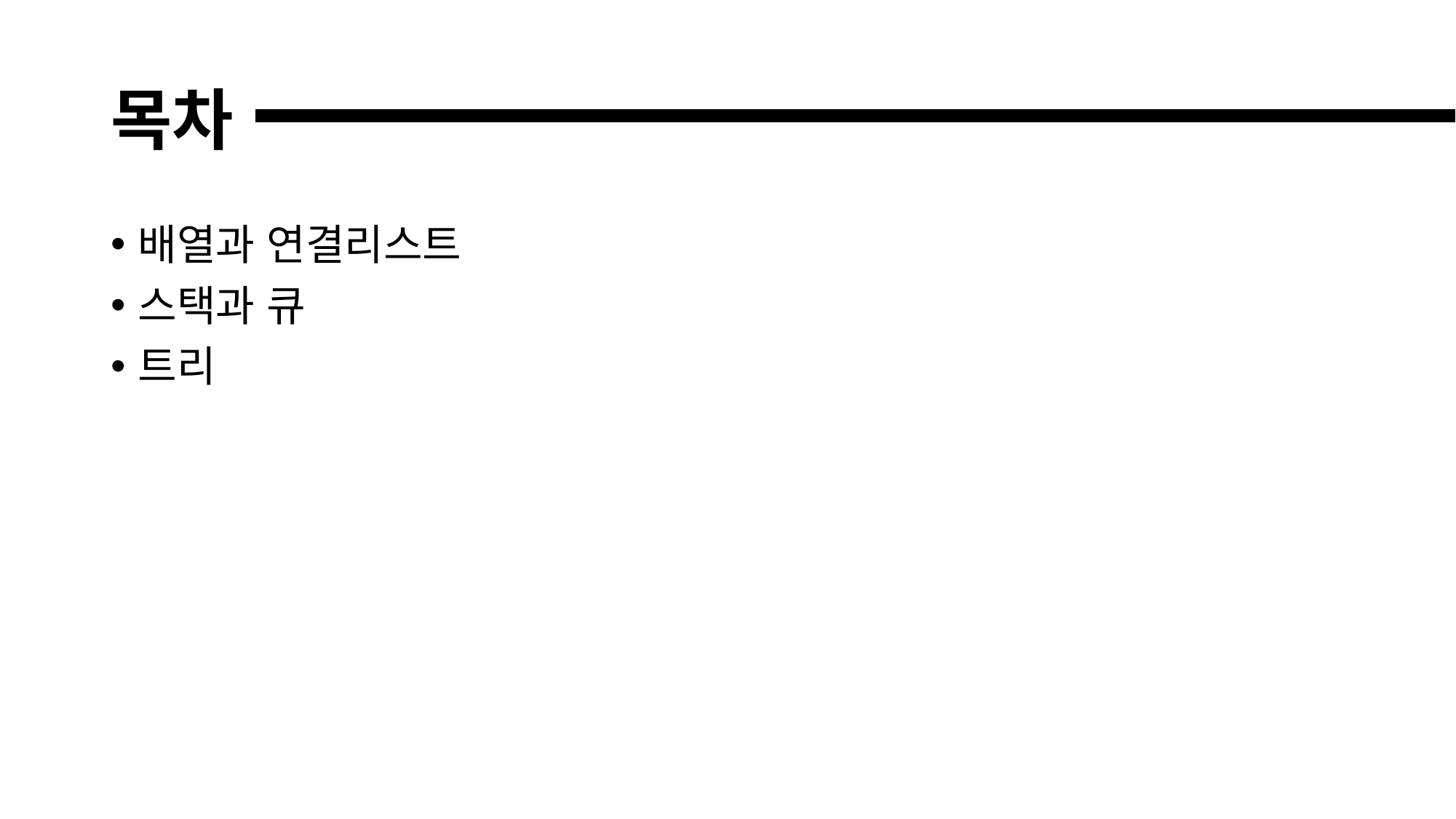

# 목차

배열과 연결리스트
스택과 큐
트리